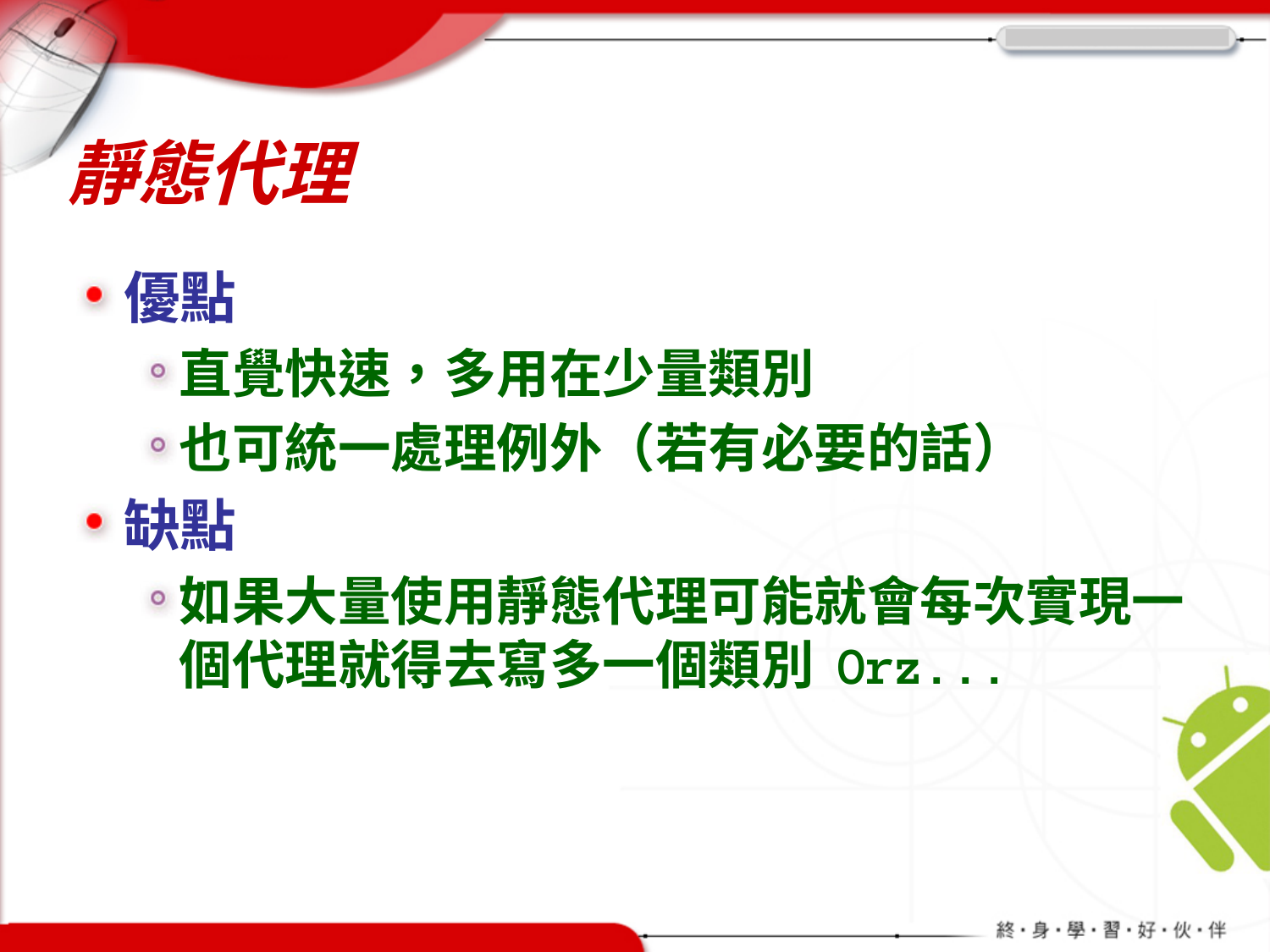

# 靜態代理
優點
直覺快速，多用在少量類別
也可統一處理例外（若有必要的話）
缺點
如果大量使用靜態代理可能就會每次實現一個代理就得去寫多一個類別 Orz...